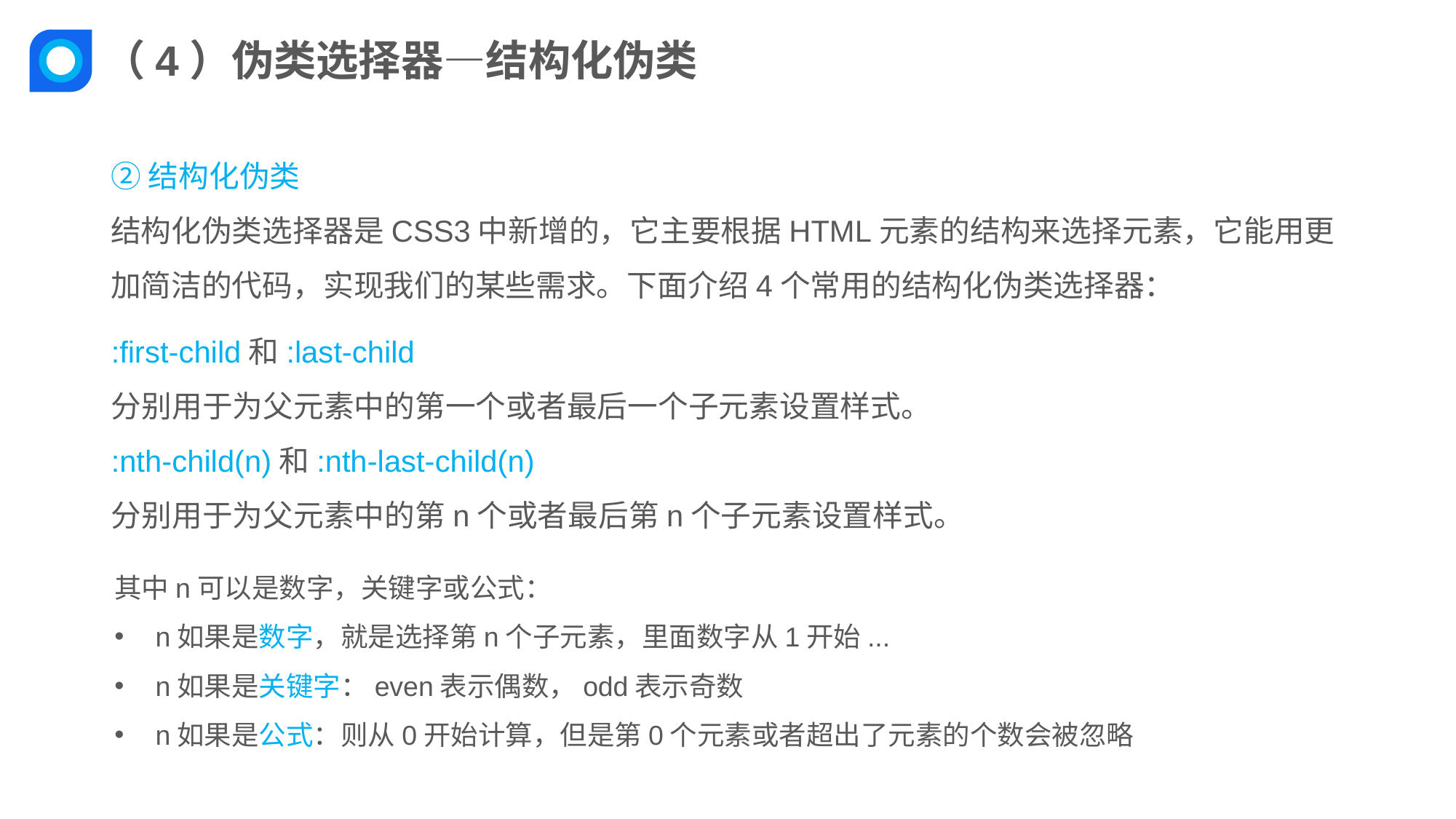

（4）伪类选择器—结构化伪类

②结构化伪类
结构化伪类选择器是CSS3中新增的，它主要根据HTML元素的结构来选择元素，它能用更加简洁的代码，实现我们的某些需求。下面介绍4个常用的结构化伪类选择器：
:first-child和:last-child
分别用于为父元素中的第一个或者最后一个子元素设置样式。
:nth-child(n)和:nth-last-child(n)
分别用于为父元素中的第n个或者最后第n个子元素设置样式。
其中n可以是数字，关键字或公式：
n如果是数字，就是选择第n个子元素，里面数字从1开始...
n如果是关键字：even表示偶数，odd表示奇数
n如果是公式：则从0开始计算，但是第0个元素或者超出了元素的个数会被忽略